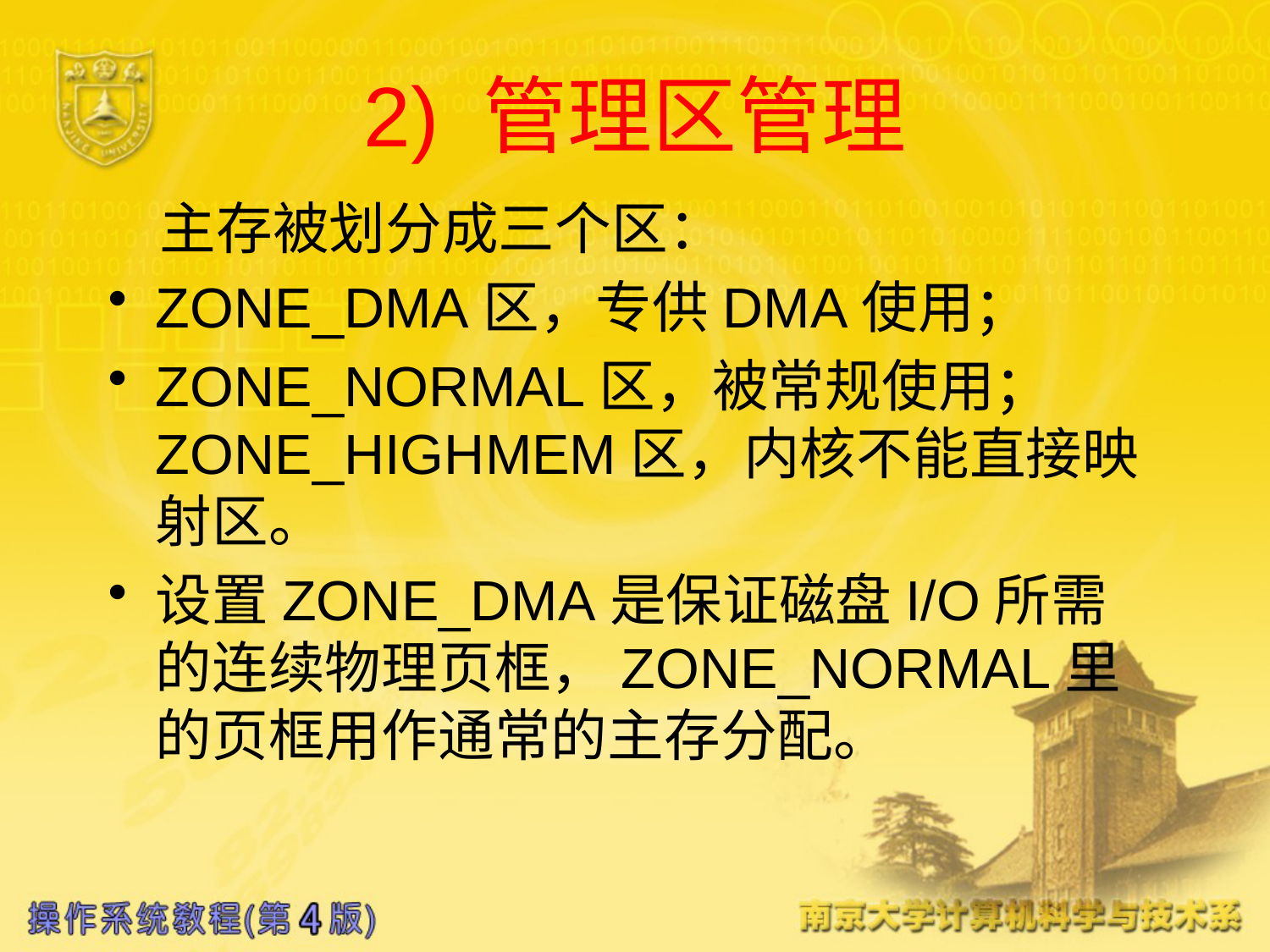

# 2) 管理区管理
   主存被划分成三个区：
ZONE_DMA区，专供DMA使用；
ZONE_NORMAL区，被常规使用；ZONE_HIGHMEM区，内核不能直接映射区。
设置ZONE_DMA是保证磁盘I/O所需的连续物理页框，ZONE_NORMAL里的页框用作通常的主存分配。